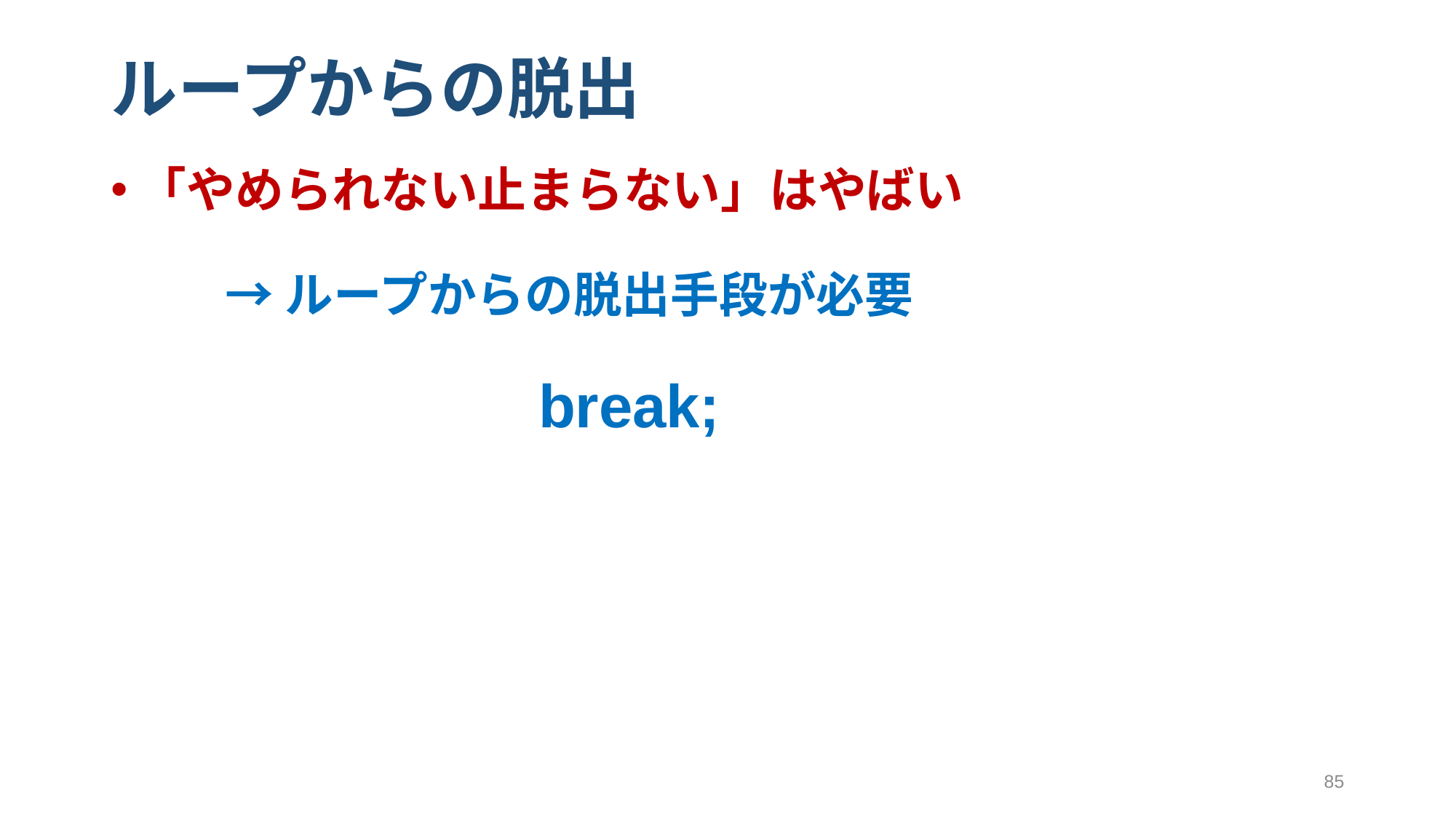

# ループからの脱出
「やめられない止まらない」はやばい
        → ループからの脱出手段が必要
　　　　　　　　break;
85